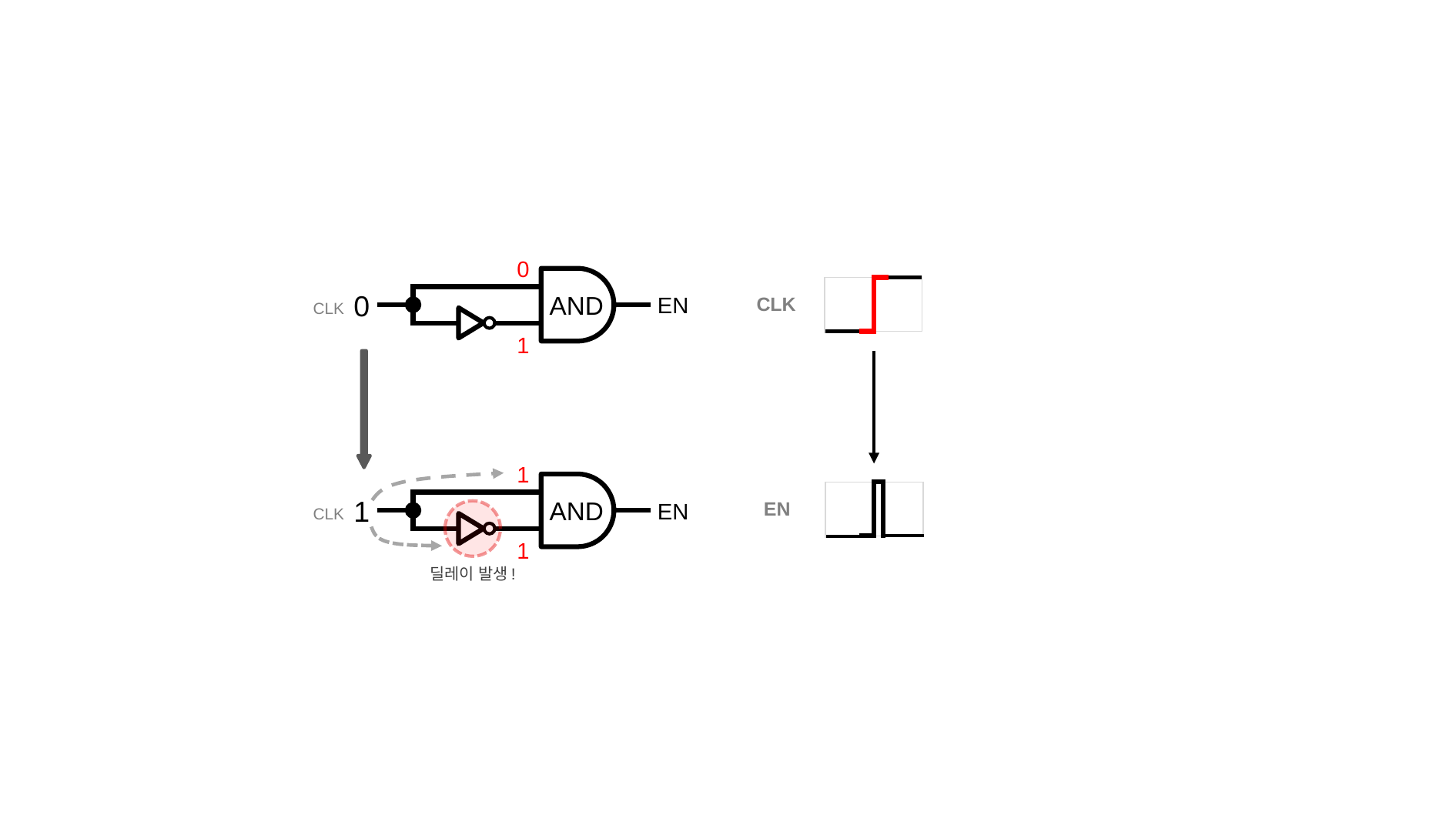

0

| CLK |  |  |
| --- | --- | --- |
0
AND
EN
CLK

1

1

| EN |  |  |
| --- | --- | --- |
1
AND
EN
CLK

1
딜레이 발생!